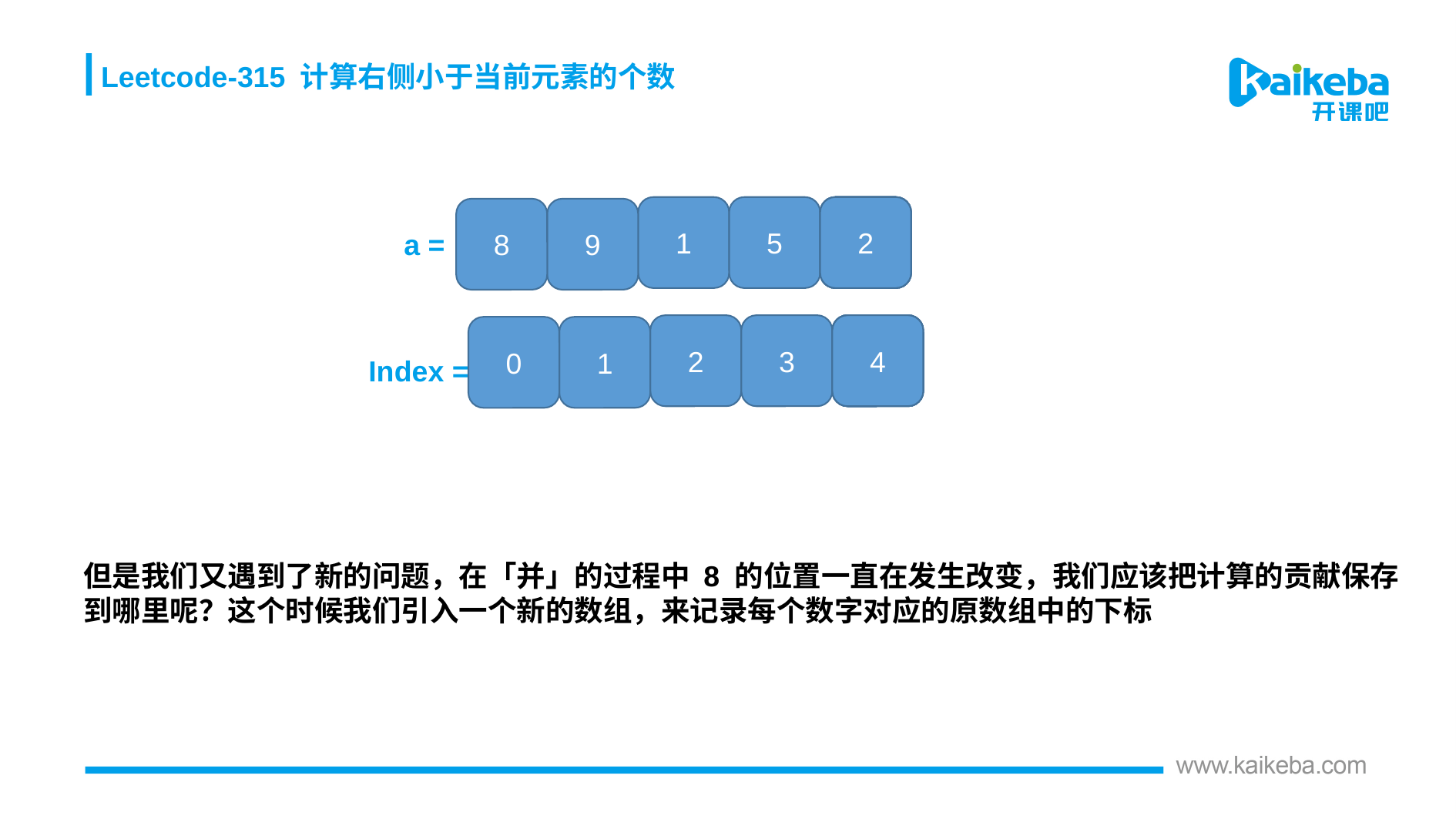

Leetcode-315 计算右侧小于当前元素的个数

1
5

2
8
9
a =
2
3

4
0
1
Index =
但是我们又遇到了新的问题，在「并」的过程中 8 的位置一直在发生改变，我们应该把计算的贡献保存到哪里呢？这个时候我们引入一个新的数组，来记录每个数字对应的原数组中的下标